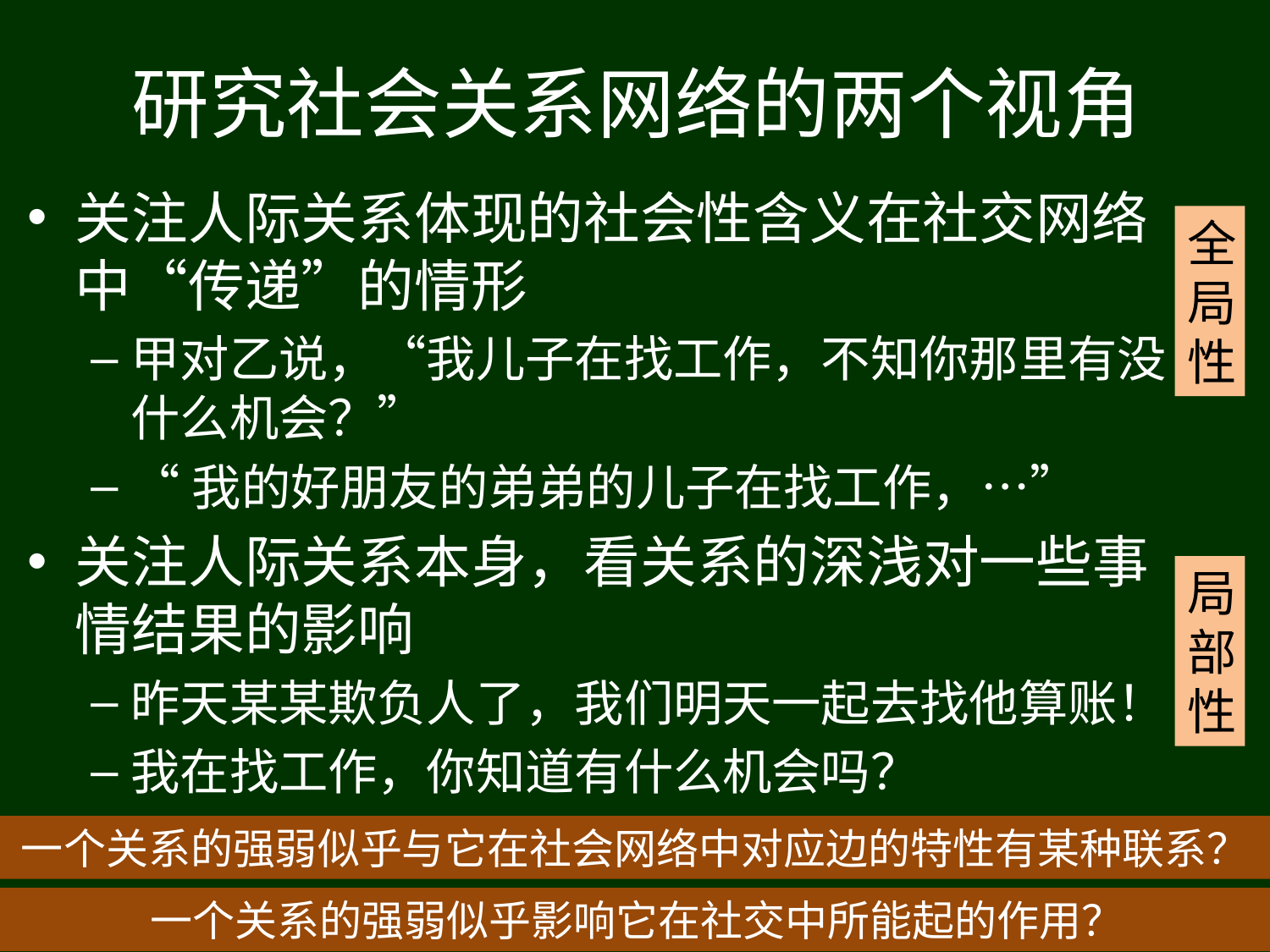

# 研究社会关系网络的两个视角
关注人际关系体现的社会性含义在社交网络中“传递”的情形
甲对乙说，“我儿子在找工作，不知你那里有没什么机会？”
“我的好朋友的弟弟的儿子在找工作，…”
关注人际关系本身，看关系的深浅对一些事情结果的影响
昨天某某欺负人了，我们明天一起去找他算账！
我在找工作，你知道有什么机会吗？
全局性
局部性
一个关系的强弱似乎与它在社会网络中对应边的特性有某种联系？
一个关系的强弱似乎影响它在社交中所能起的作用？